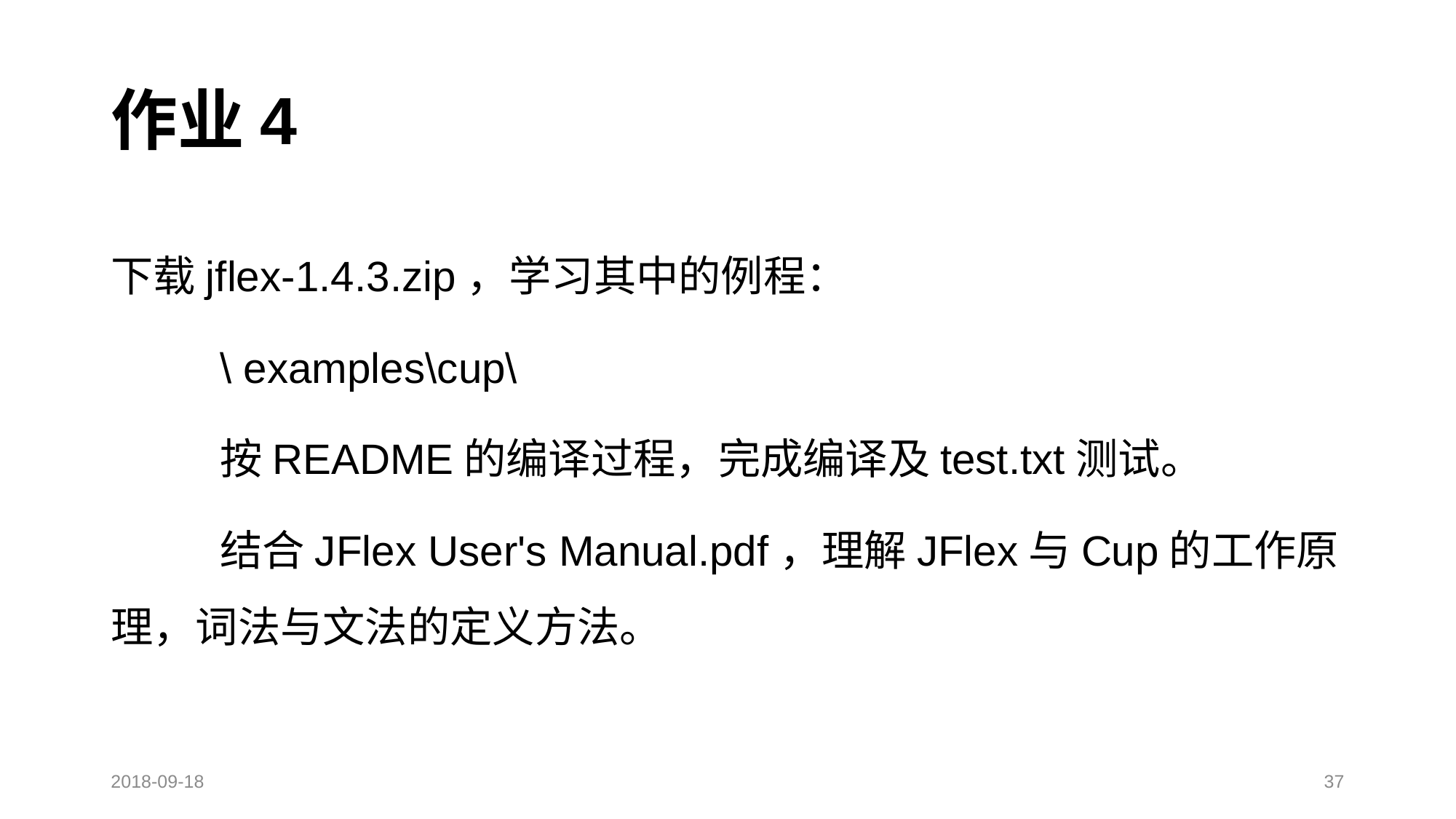

# 作业4
下载jflex-1.4.3.zip，学习其中的例程：
	\ examples\cup\
	按README的编译过程，完成编译及test.txt测试。
	结合JFlex User's Manual.pdf，理解JFlex与Cup的工作原理，词法与文法的定义方法。
2018-09-18
37